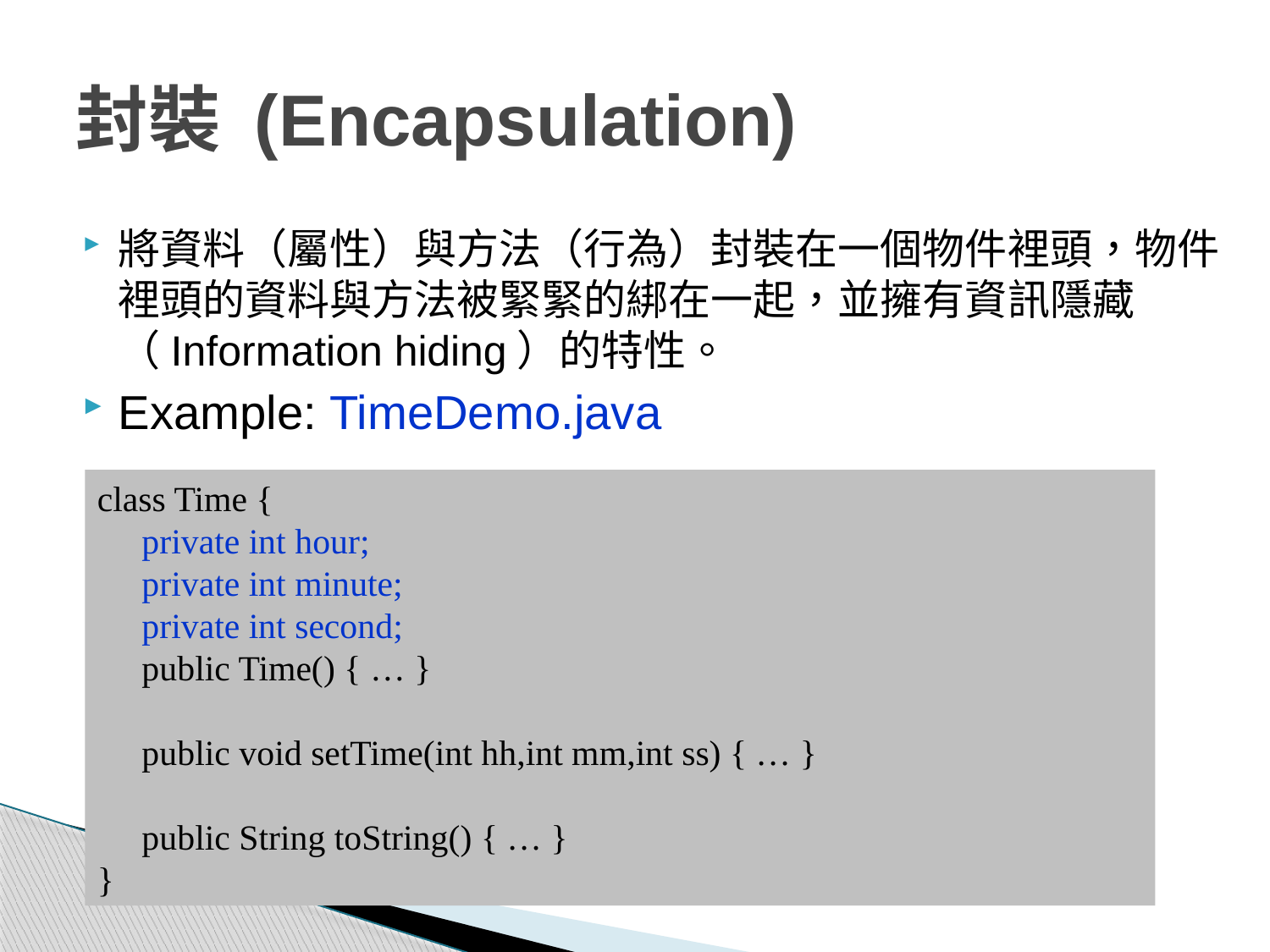

# 封裝 (Encapsulation)
將資料（屬性）與方法（行為）封裝在一個物件裡頭，物件裡頭的資料與方法被緊緊的綁在一起，並擁有資訊隱藏（Information hiding）的特性。
Example: TimeDemo.java
class Time {
     private int hour;
     private int minute;
     private int second;
     public Time() { … }
     public void setTime(int hh,int mm,int ss) { … }
     public String toString() { … }
}